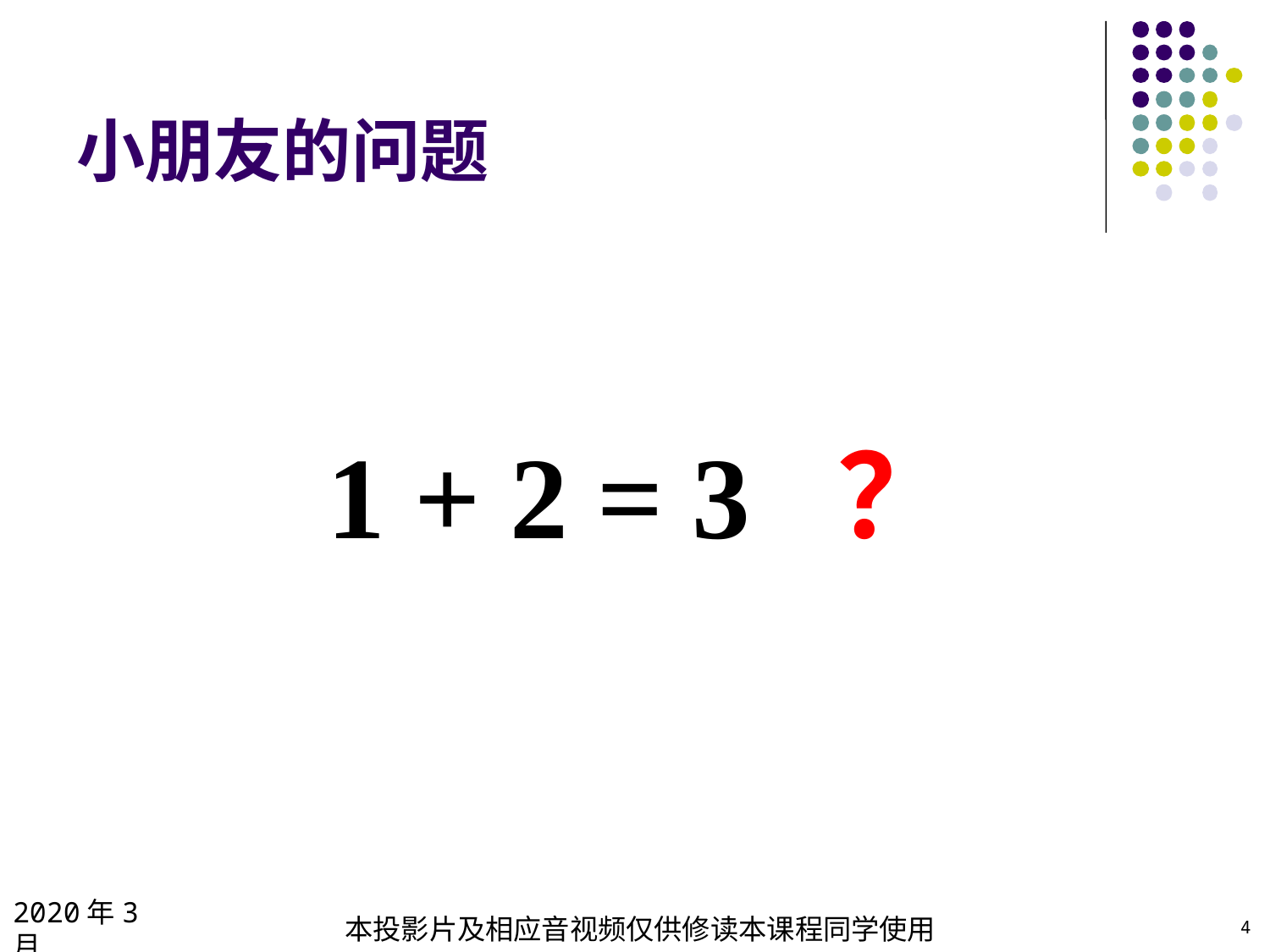

# 小朋友的问题
1 + 2 = 3  ？
2020年3月
本投影片及相应音视频仅供修读本课程同学使用
4